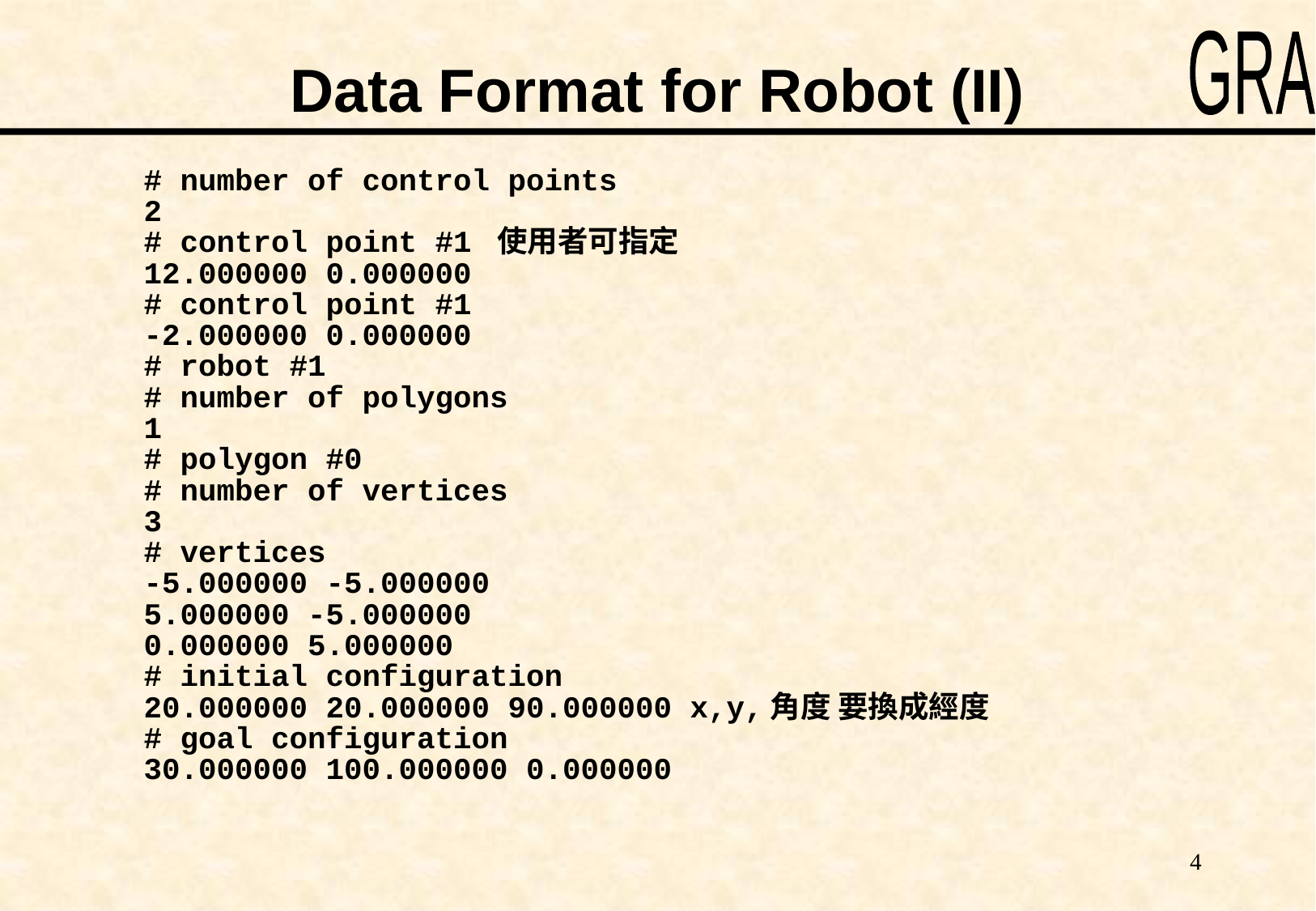

# Data Format for Robot (II)
# number of control points
2
# control point #1 使用者可指定
12.000000 0.000000
# control point #1
-2.000000 0.000000
# robot #1
# number of polygons
1
# polygon #0
# number of vertices
3
# vertices
-5.000000 -5.000000
5.000000 -5.000000
0.000000 5.000000
# initial configuration
20.000000 20.000000 90.000000 x,y,角度 要換成經度
# goal configuration
30.000000 100.000000 0.000000

4